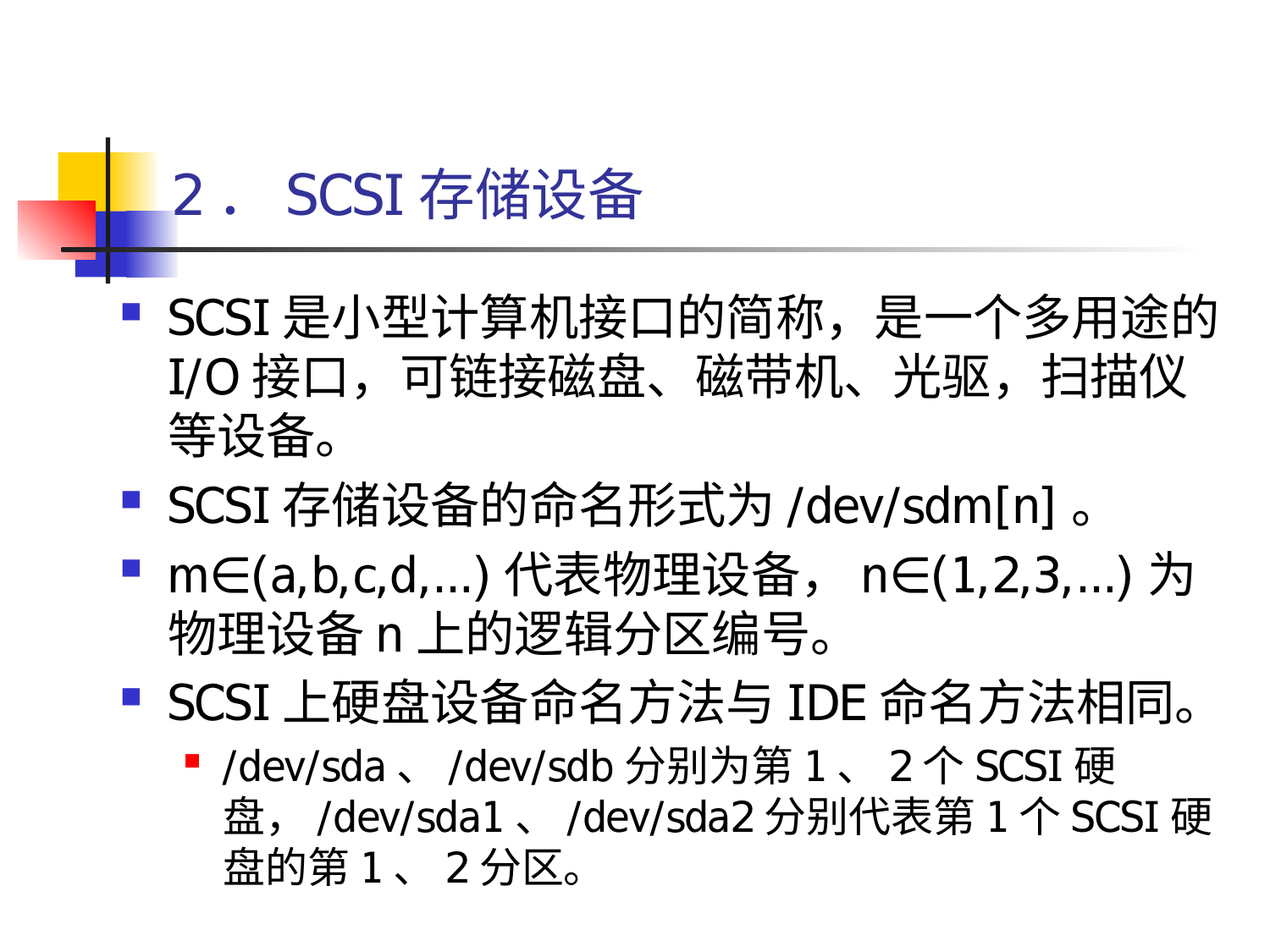

# 2．SCSI存储设备
SCSI是小型计算机接口的简称，是一个多用途的I/O接口，可链接磁盘、磁带机、光驱，扫描仪等设备。
SCSI存储设备的命名形式为/dev/sdm[n]。
m∈(a,b,c,d,…)代表物理设备，n∈(1,2,3,…)为物理设备n上的逻辑分区编号。
SCSI上硬盘设备命名方法与IDE命名方法相同。
/dev/sda、/dev/sdb分别为第1、2个SCSI硬盘，/dev/sda1、/dev/sda2分别代表第1个SCSI硬盘的第1、2分区。